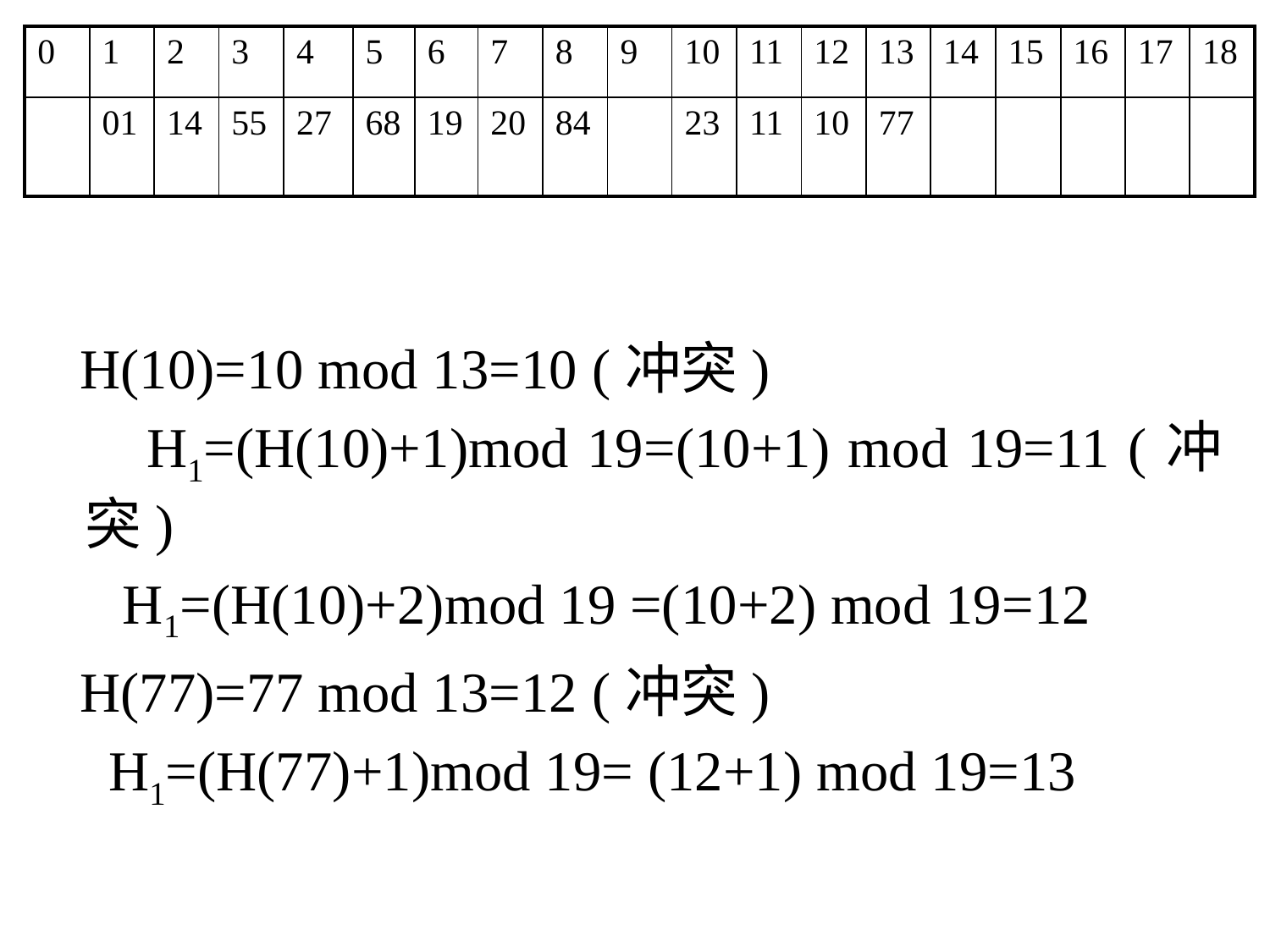

| 0 | 1 | 2 | 3 | 4 | 5 | 6 | 7 | 8 | 9 | 10 | 11 | 12 | 13 | 14 | 15 | 16 | 17 | 18 |
| --- | --- | --- | --- | --- | --- | --- | --- | --- | --- | --- | --- | --- | --- | --- | --- | --- | --- | --- |
|  | 01 | 14 | 55 | 27 | 68 | 19 | 20 | 84 |  | 23 | 11 |  |  |  |  |  |  |  |
| 0 | 1 | 2 | 3 | 4 | 5 | 6 | 7 | 8 | 9 | 10 | 11 | 12 | 13 | 14 | 15 | 16 | 17 | 18 |
| --- | --- | --- | --- | --- | --- | --- | --- | --- | --- | --- | --- | --- | --- | --- | --- | --- | --- | --- |
|  | 01 | 14 | 55 | 27 | 68 | 19 | 20 | 84 |  | 23 | 11 | 10 | 77 |  |  |  |  |  |
   H(10)=10 mod 13=10 (冲突)
      H1=(H(10)+1)mod 19=(10+1) mod 19=11 (冲突)
      H1=(H(10)+2)mod 19 =(10+2) mod 19=12
   H(77)=77 mod 13=12 (冲突)
     H1=(H(77)+1)mod 19= (12+1) mod 19=13